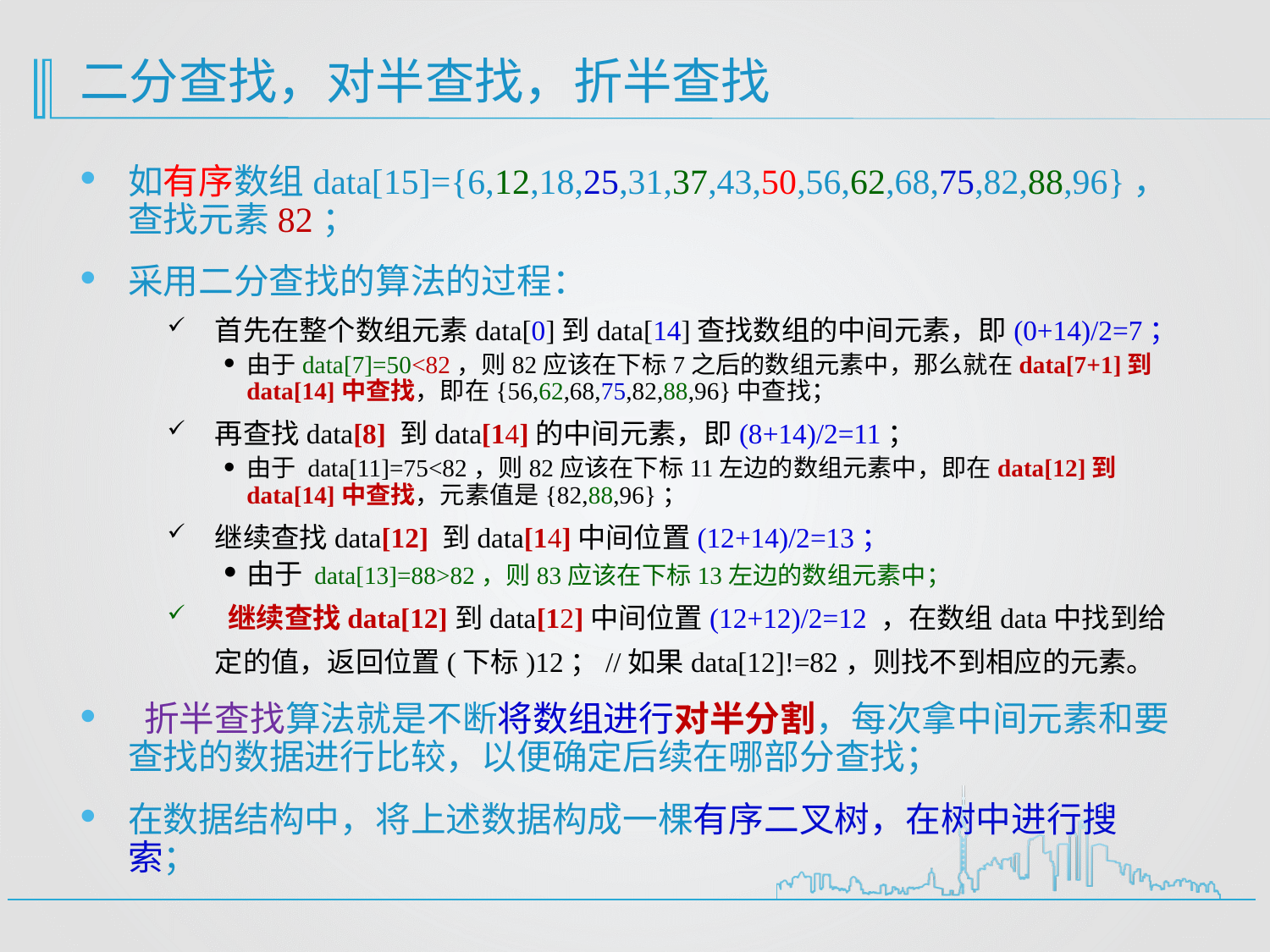

# 二分查找，对半查找，折半查找
如有序数组data[15]={6,12,18,25,31,37,43,50,56,62,68,75,82,88,96}，查找元素82；
采用二分查找的算法的过程：
首先在整个数组元素data[0]到data[14]查找数组的中间元素，即(0+14)/2=7；
由于data[7]=50<82，则82应该在下标7之后的数组元素中，那么就在data[7+1]到data[14]中查找，即在{56,62,68,75,82,88,96}中查找；
再查找data[8] 到data[14]的中间元素，即(8+14)/2=11；
由于 data[11]=75<82，则82应该在下标11左边的数组元素中，即在data[12]到data[14]中查找，元素值是{82,88,96}；
继续查找data[12] 到data[14]中间位置(12+14)/2=13；
由于 data[13]=88>82，则83应该在下标13左边的数组元素中；
 继续查找data[12]到data[12]中间位置(12+12)/2=12 ，在数组data中找到给定的值，返回位置(下标)12；//如果data[12]!=82，则找不到相应的元素。
 折半查找算法就是不断将数组进行对半分割，每次拿中间元素和要查找的数据进行比较，以便确定后续在哪部分查找；
在数据结构中，将上述数据构成一棵有序二叉树，在树中进行搜索；